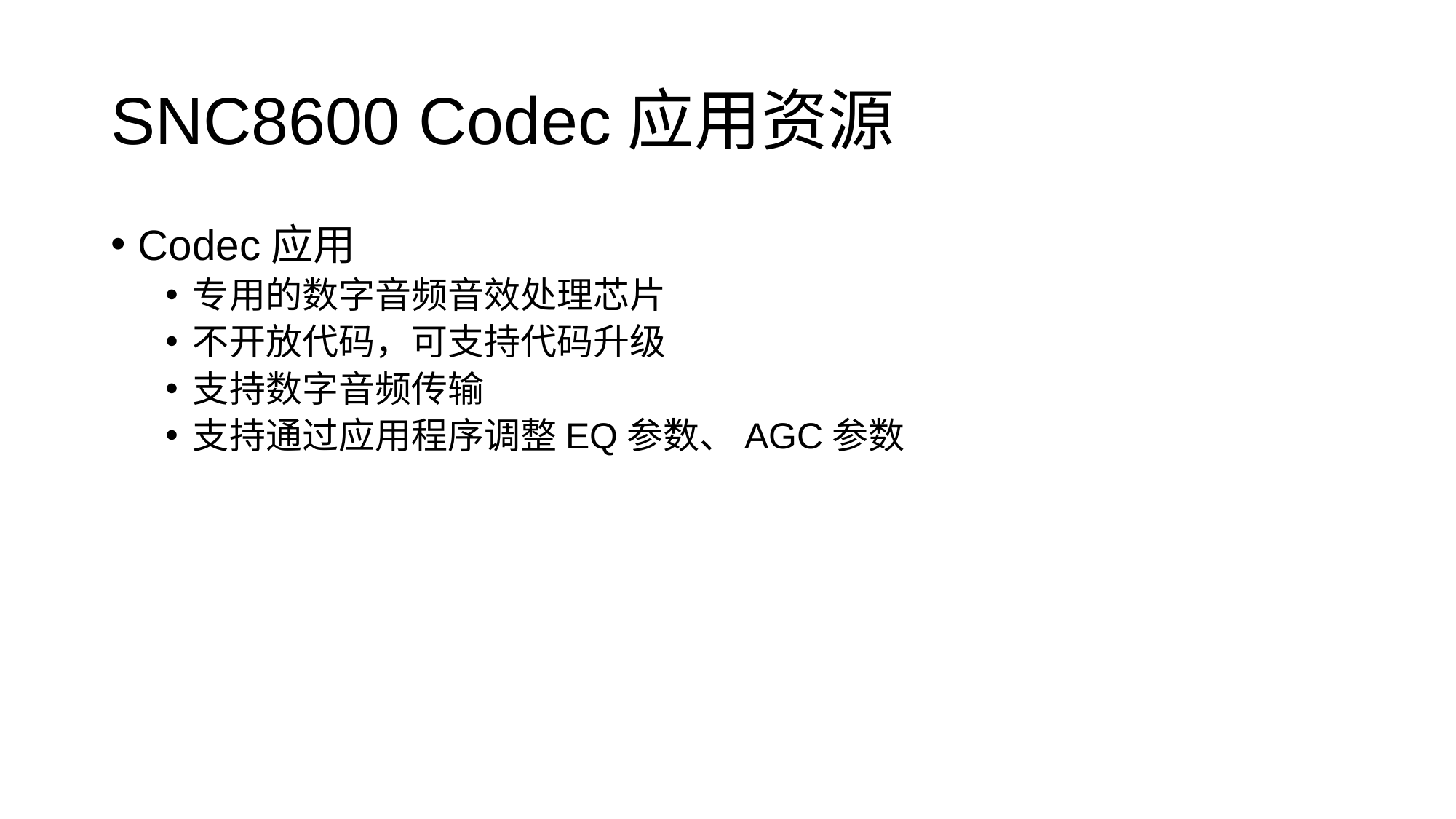

# SNC8600 Codec应用资源
Codec应用
专用的数字音频音效处理芯片
不开放代码，可支持代码升级
支持数字音频传输
支持通过应用程序调整EQ参数、AGC参数